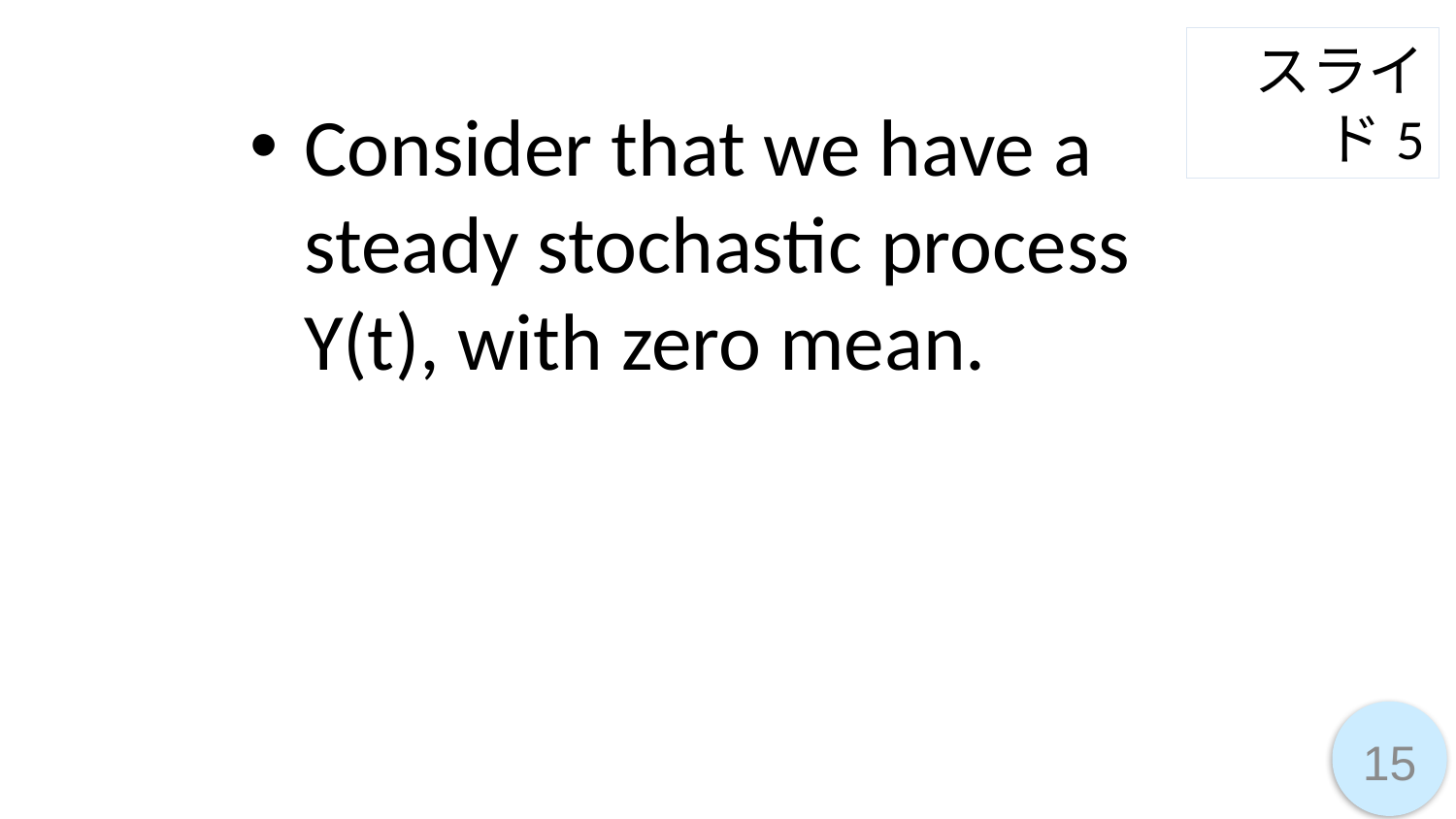

スライド5
Consider that we have a steady stochastic process Y(t), with zero mean.
15